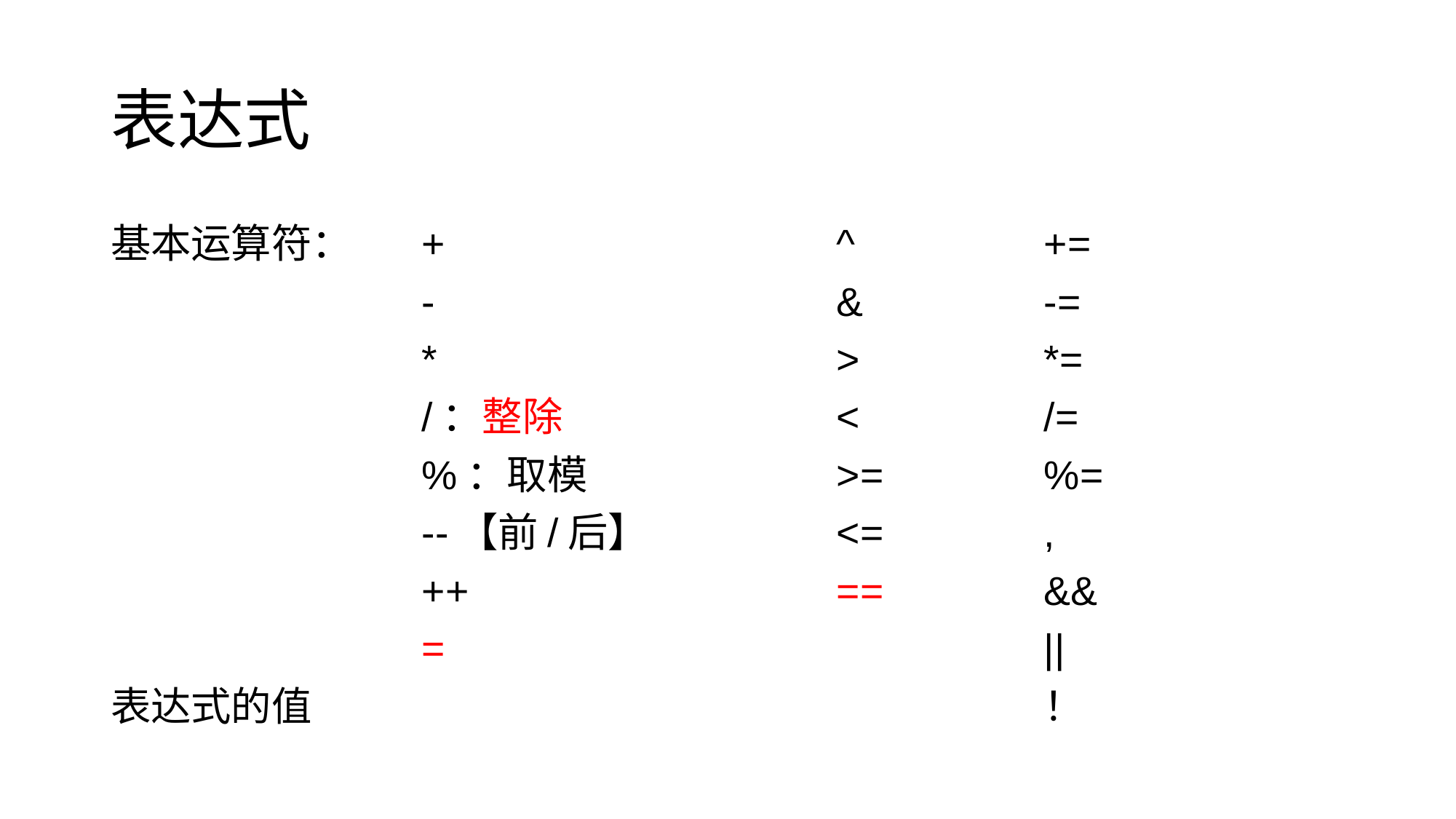

# 表达式
基本运算符：	+				^		+=
		   	-				&		-=
			*				>		*=
			/：整除			<		/=
			%：取模			>=		%=
			--【前/后】		<=		,
			++				==		&&
			=						||
表达式的值								！